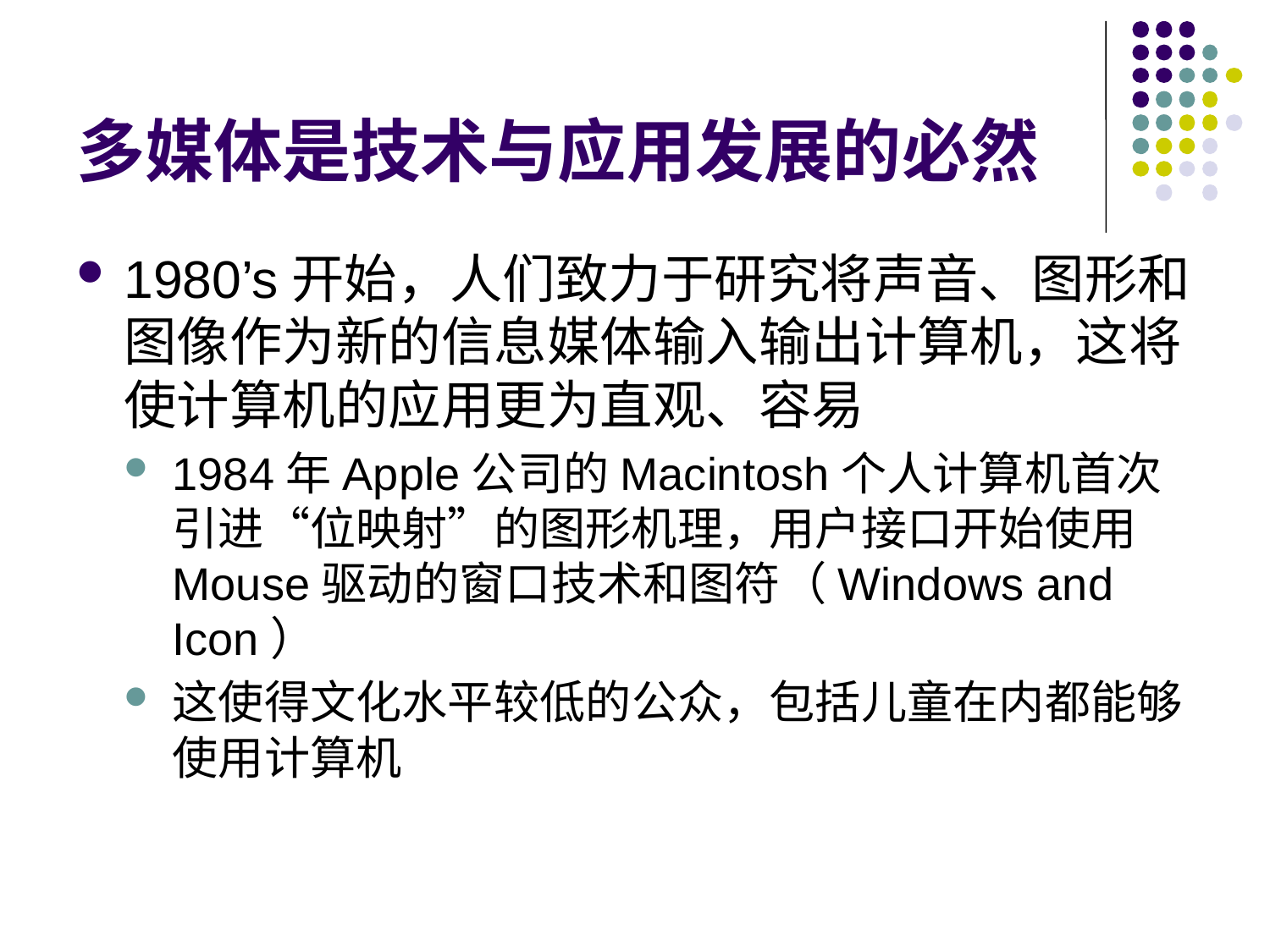

多媒体是技术与应用发展的必然
1980’s开始，人们致力于研究将声音、图形和图像作为新的信息媒体输入输出计算机，这将使计算机的应用更为直观、容易
1984年Apple公司的Macintosh个人计算机首次引进“位映射”的图形机理，用户接口开始使用Mouse驱动的窗口技术和图符（Windows and Icon）
这使得文化水平较低的公众，包括儿童在内都能够使用计算机